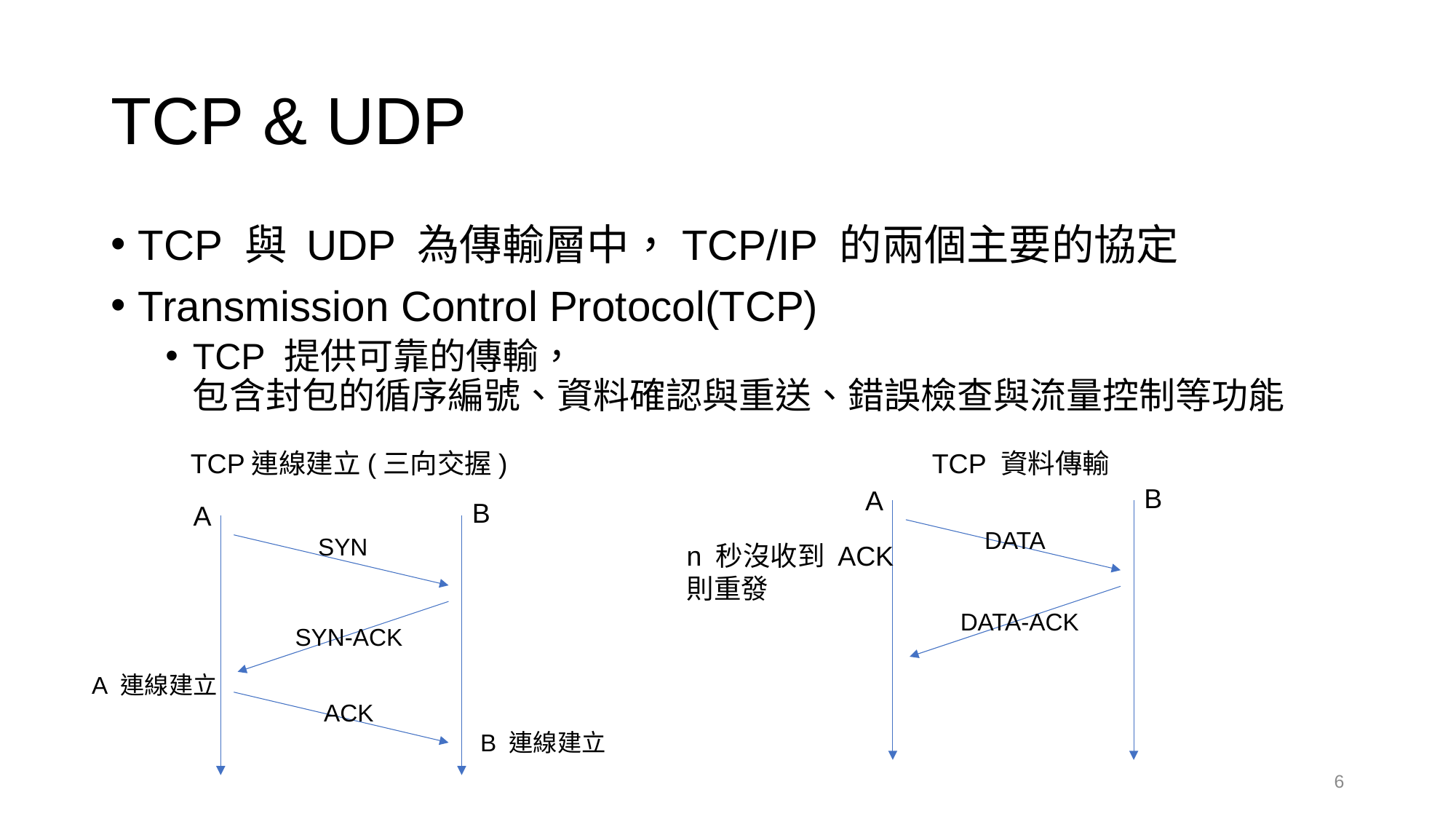

# TCP & UDP
TCP 與 UDP 為傳輸層中，TCP/IP 的兩個主要的協定
Transmission Control Protocol(TCP)
TCP 提供可靠的傳輸，
包含封包的循序編號、資料確認與重送、錯誤檢查與流量控制等功能
TCP 資料傳輸
B
A
DATA
n 秒沒收到 ACK
則重發
DATA-ACK
TCP連線建立(三向交握)
B
A
SYN
SYN-ACK
A 連線建立
ACK
B 連線建立
6